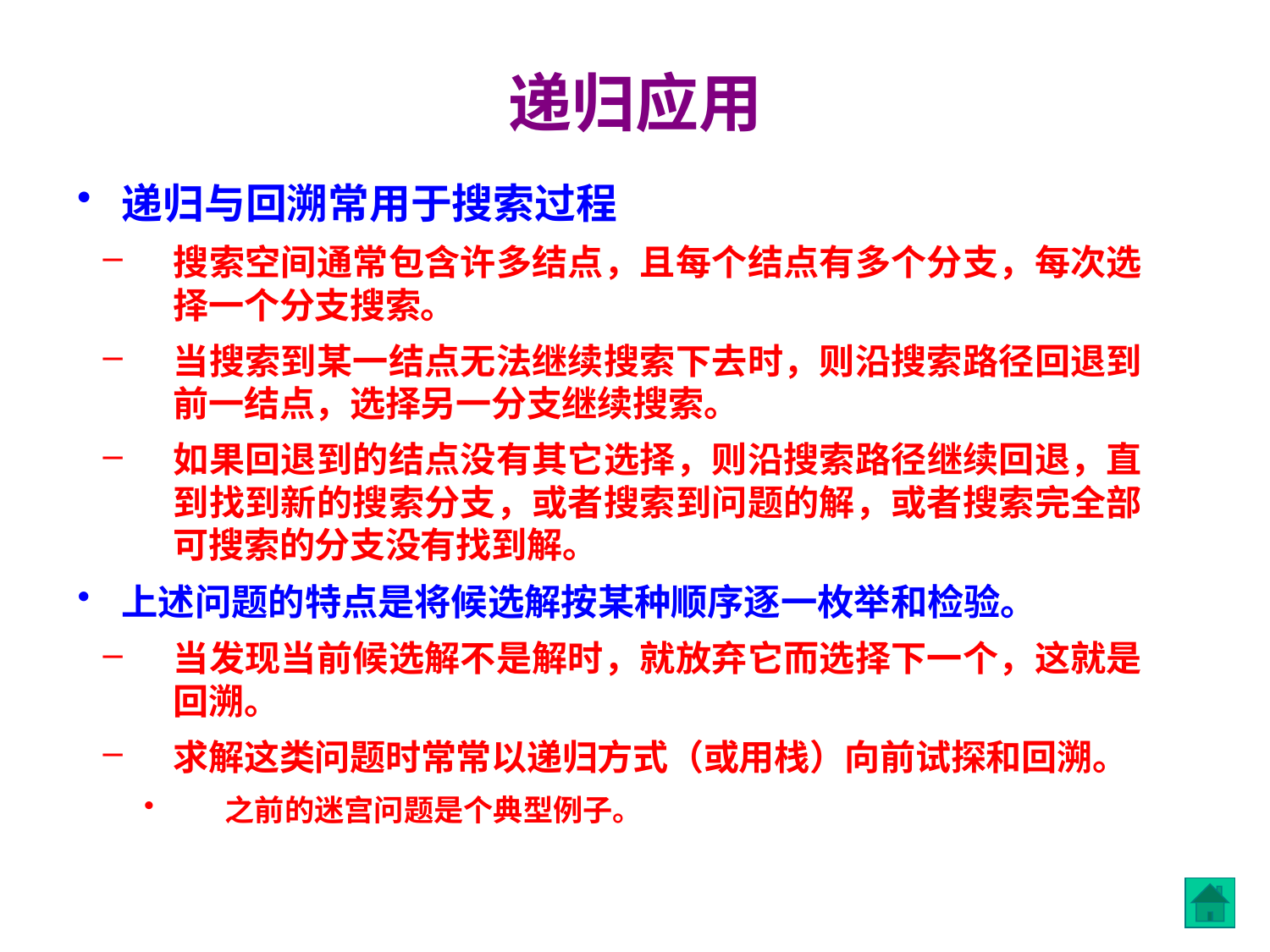

递归应用
递归与回溯常用于搜索过程
搜索空间通常包含许多结点，且每个结点有多个分支，每次选择一个分支搜索。
当搜索到某一结点无法继续搜索下去时，则沿搜索路径回退到前一结点，选择另一分支继续搜索。
如果回退到的结点没有其它选择，则沿搜索路径继续回退，直到找到新的搜索分支，或者搜索到问题的解，或者搜索完全部可搜索的分支没有找到解。
上述问题的特点是将候选解按某种顺序逐一枚举和检验。
当发现当前候选解不是解时，就放弃它而选择下一个，这就是回溯。
求解这类问题时常常以递归方式（或用栈）向前试探和回溯。
之前的迷宫问题是个典型例子。